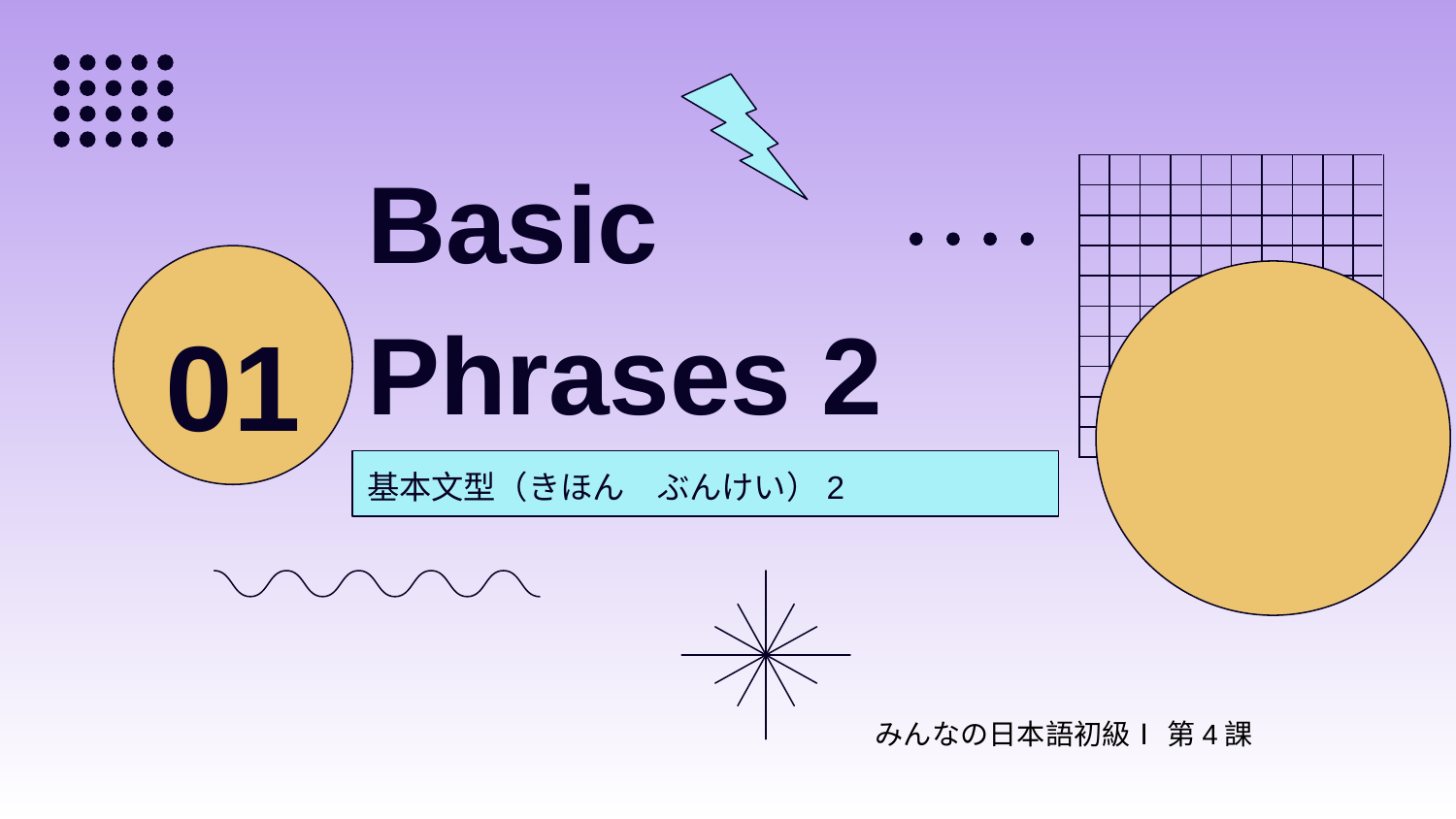

01
# Basic Phrases 2
基本文型（きほん　ぶんけい）2

みんなの日本語初級Ⅰ 第4課